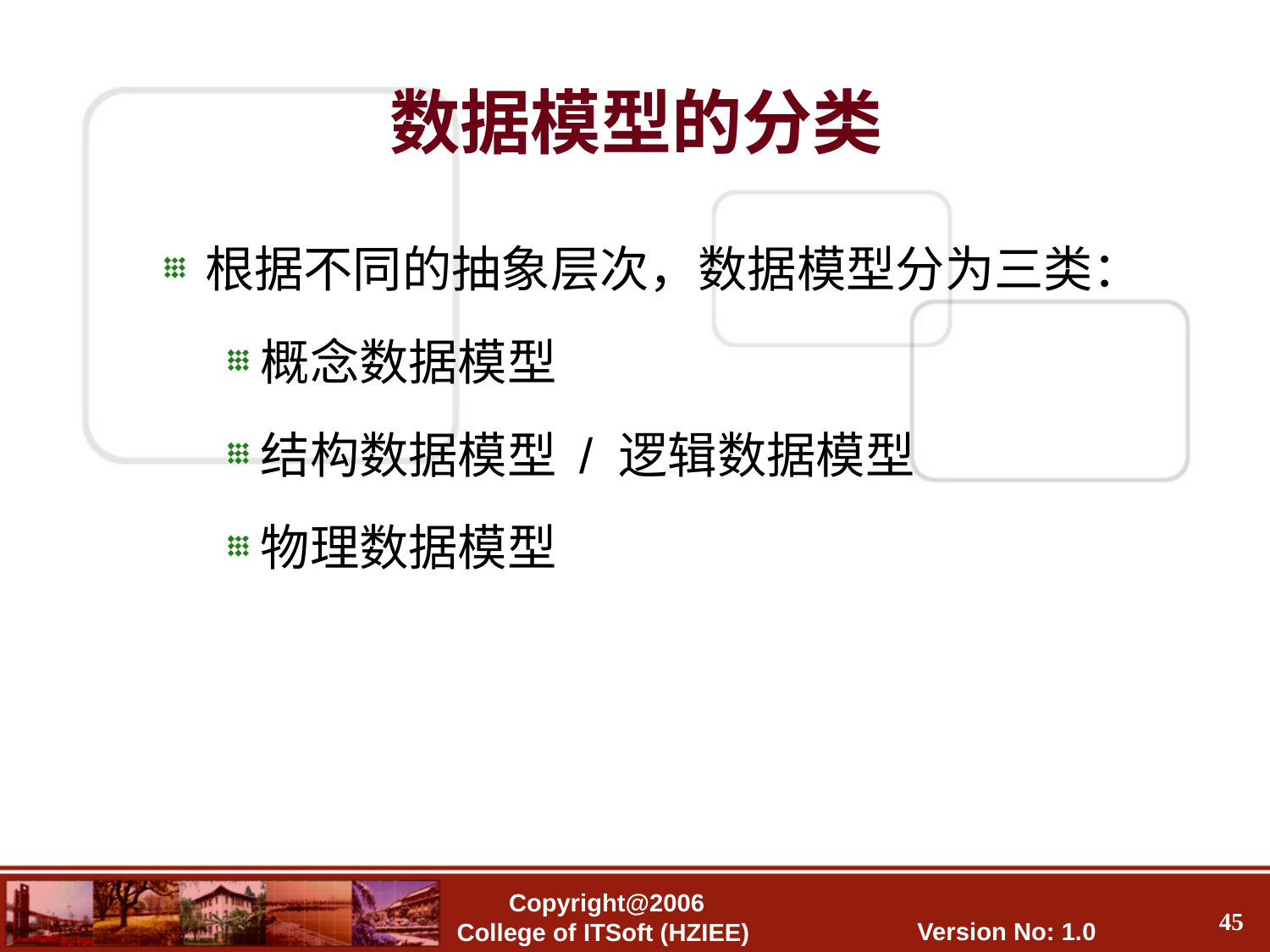

数据模型的分类
根据不同的抽象层次，数据模型分为三类：
概念数据模型
结构数据模型 / 逻辑数据模型
物理数据模型